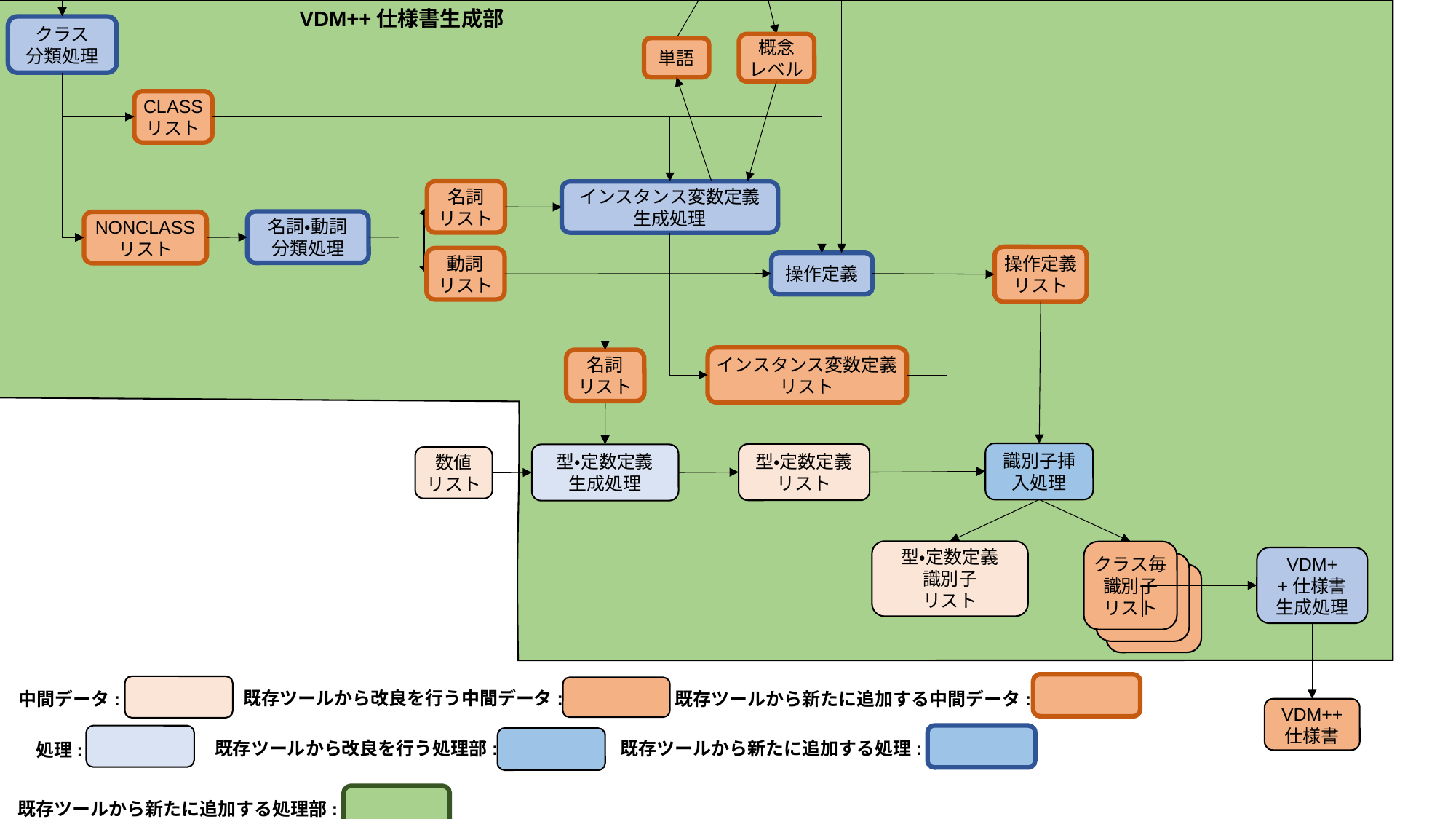

VDM++仕様書生成部
概念レベル算出部
連結
リスト
判定
リスト
クラス
分類処理
概念
レベル
単語
CLASS
リスト
名詞
リスト
インスタンス変数定義
生成処理
名詞・動詞
分類処理
NONCLASS
リスト
操作定義
リスト
動詞
リスト
操作定義
インスタンス変数定義
リスト
名詞
リスト
識別子挿入処理
型・定数定義
リスト
型・定数定義
生成処理
数値
リスト
型・定数定義
識別子
リスト
クラス毎
識別子
リスト

VDM++仕様書
生成処理

既存ツールから改良を行う中間データ:
既存ツールから新たに追加する中間データ:
中間データ:
VDM++
仕様書

既存ツールから新たに追加する処理:
既存ツールから改良を行う処理部:
処理:

既存ツールから新たに追加する処理部: